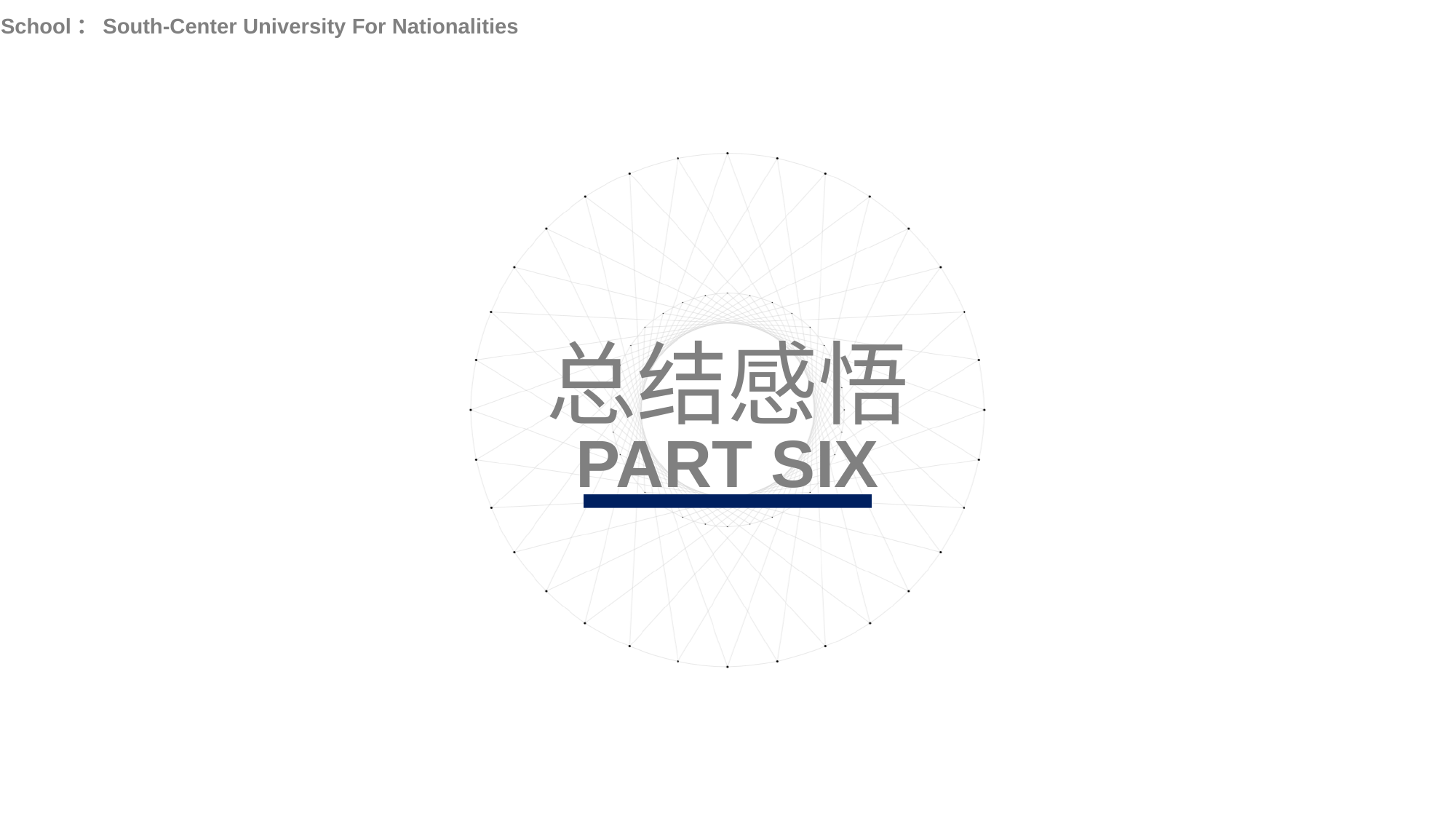

School：South-Center University For Nationalities
总结感悟
PART SIX